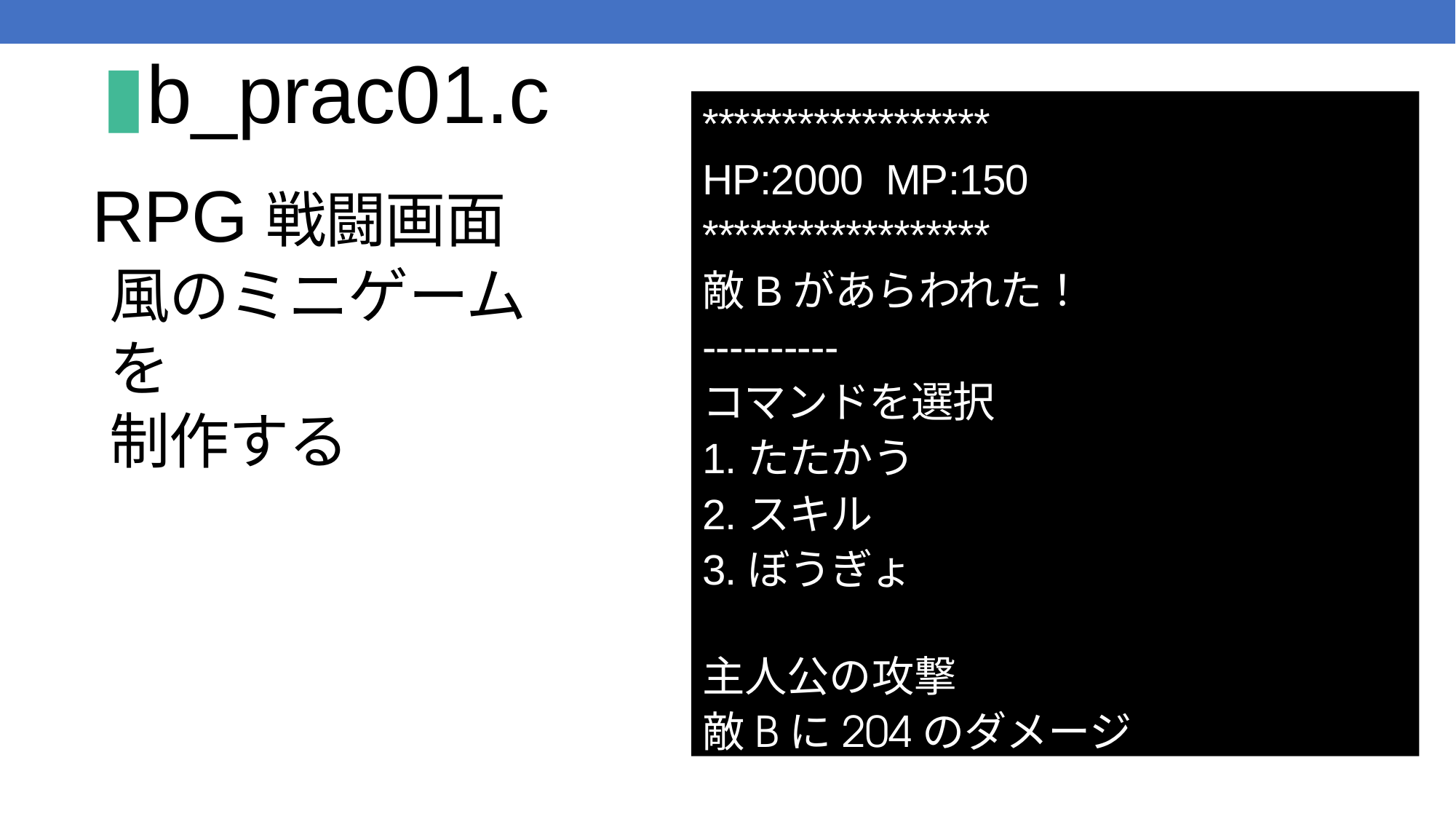

# ▮b_prac01.c
******************
HP:2000  MP:150
******************
敵Bがあらわれた！
----------
コマンドを選択
1.たたかう
2.スキル
3.ぼうぎょ
主人公の攻撃
敵Bに204のダメージ
RPG戦闘画面風のミニゲームを
制作する